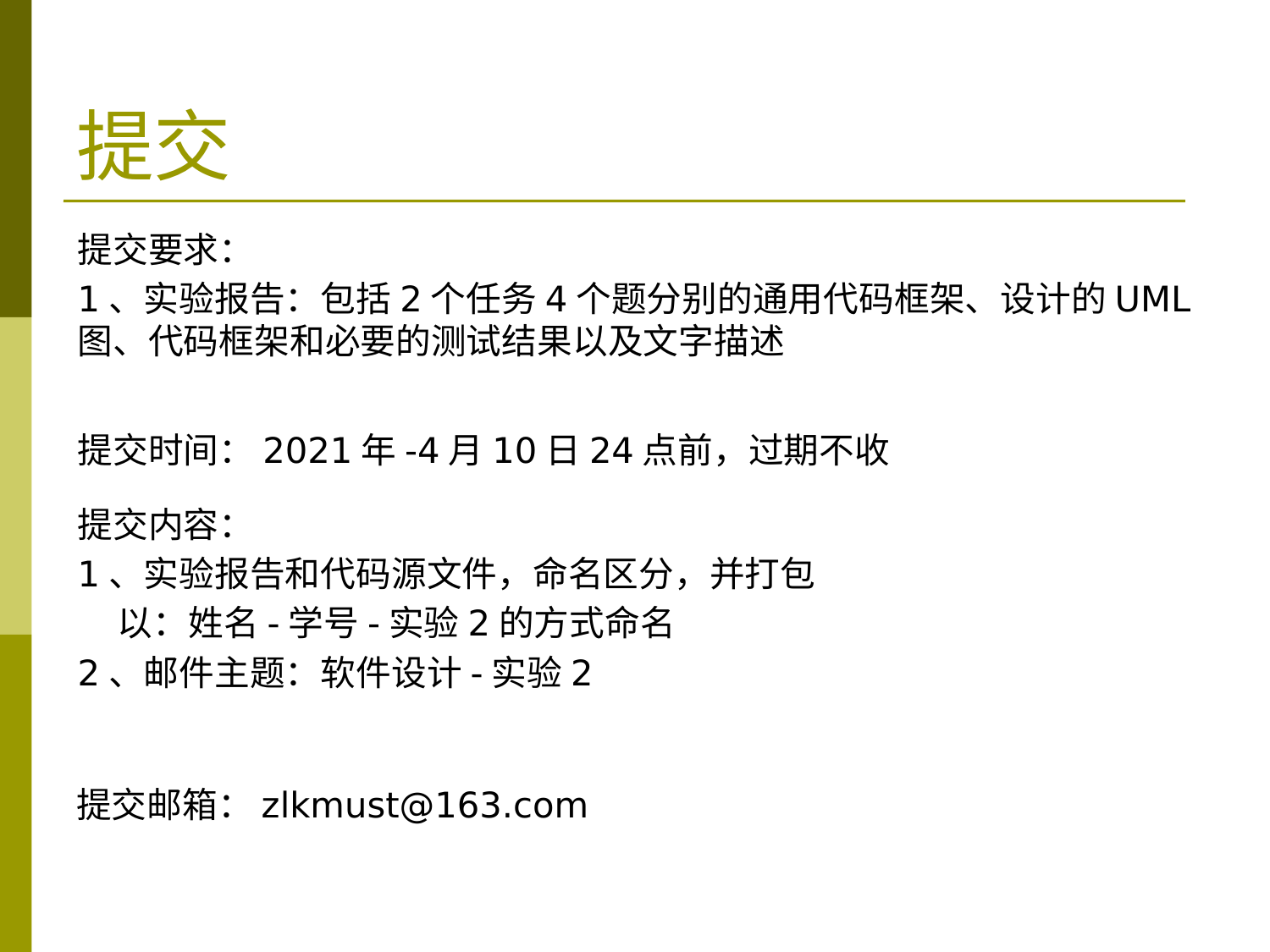

# 提交
提交要求：
1、实验报告：包括2个任务4个题分别的通用代码框架、设计的UML图、代码框架和必要的测试结果以及文字描述
提交时间：2021年-4月10日24点前，过期不收

提交内容：
1、实验报告和代码源文件，命名区分，并打包
    以：姓名-学号-实验2的方式命名
2、邮件主题：软件设计-实验2
提交邮箱：zlkmust@163.com